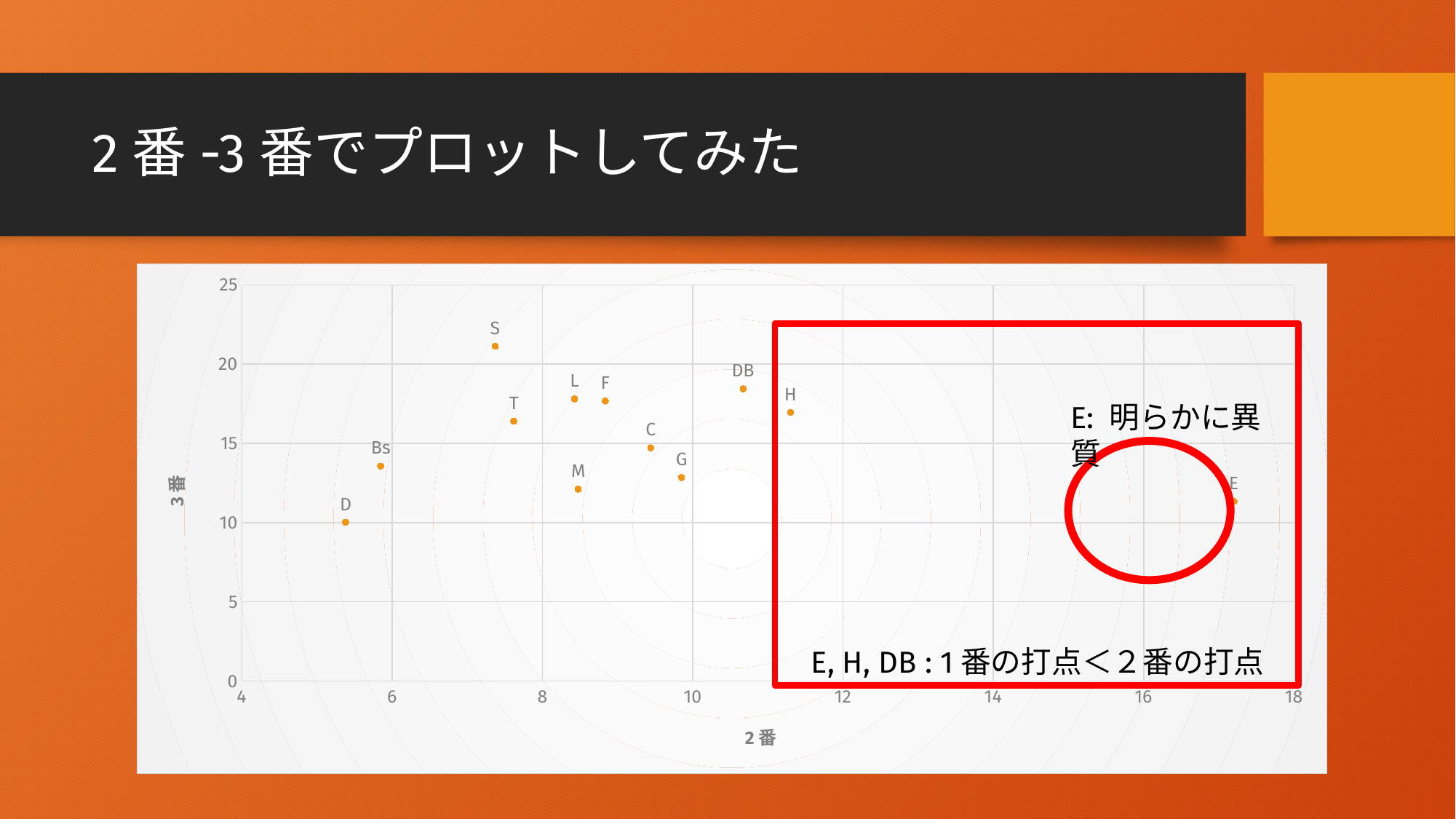

# 2番-3番でプロットしてみた

### Chart

| Category |  |
|---|---|
E: 明らかに異質

E, H, DB : 1番の打点＜２番の打点